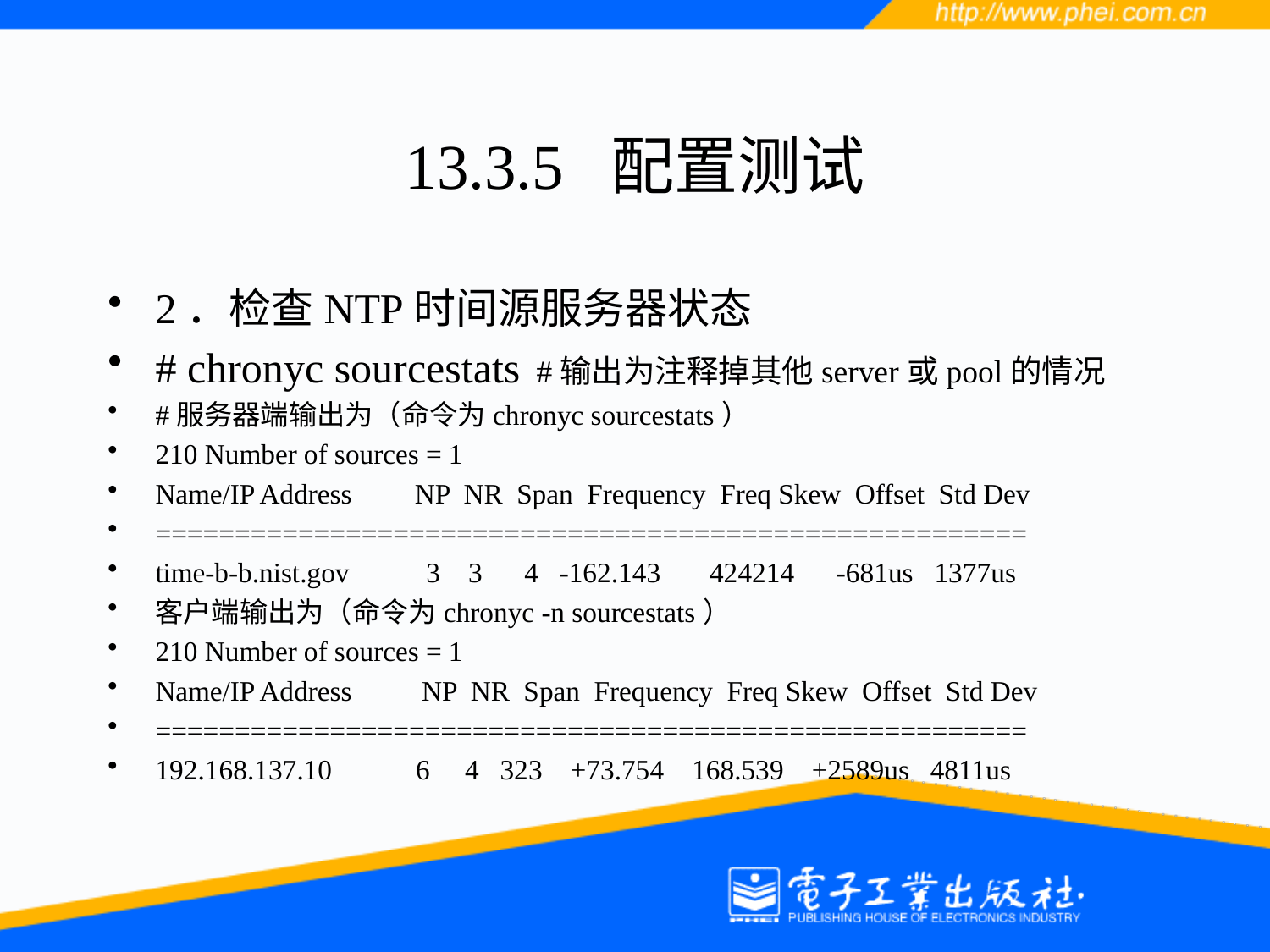

# 13.3.5  配置测试
2．检查NTP时间源服务器状态
# chronyc sourcestats 	#输出为注释掉其他server或pool的情况
#服务器端输出为（命令为chronyc sourcestats）
210 Number of sources = 1
Name/IP Address         NP  NR  Span  Frequency  Freq Skew  Offset  Std Dev
=======================================================
time-b-b.nist.gov           3    3      4   -162.143       424214      -681us   1377us
客户端输出为（命令为chronyc -n sourcestats）
210 Number of sources = 1
Name/IP Address          NP  NR  Span  Frequency  Freq Skew  Offset  Std Dev
=======================================================
192.168.137.10            6     4   323    +73.754    168.539    +2589us   4811us